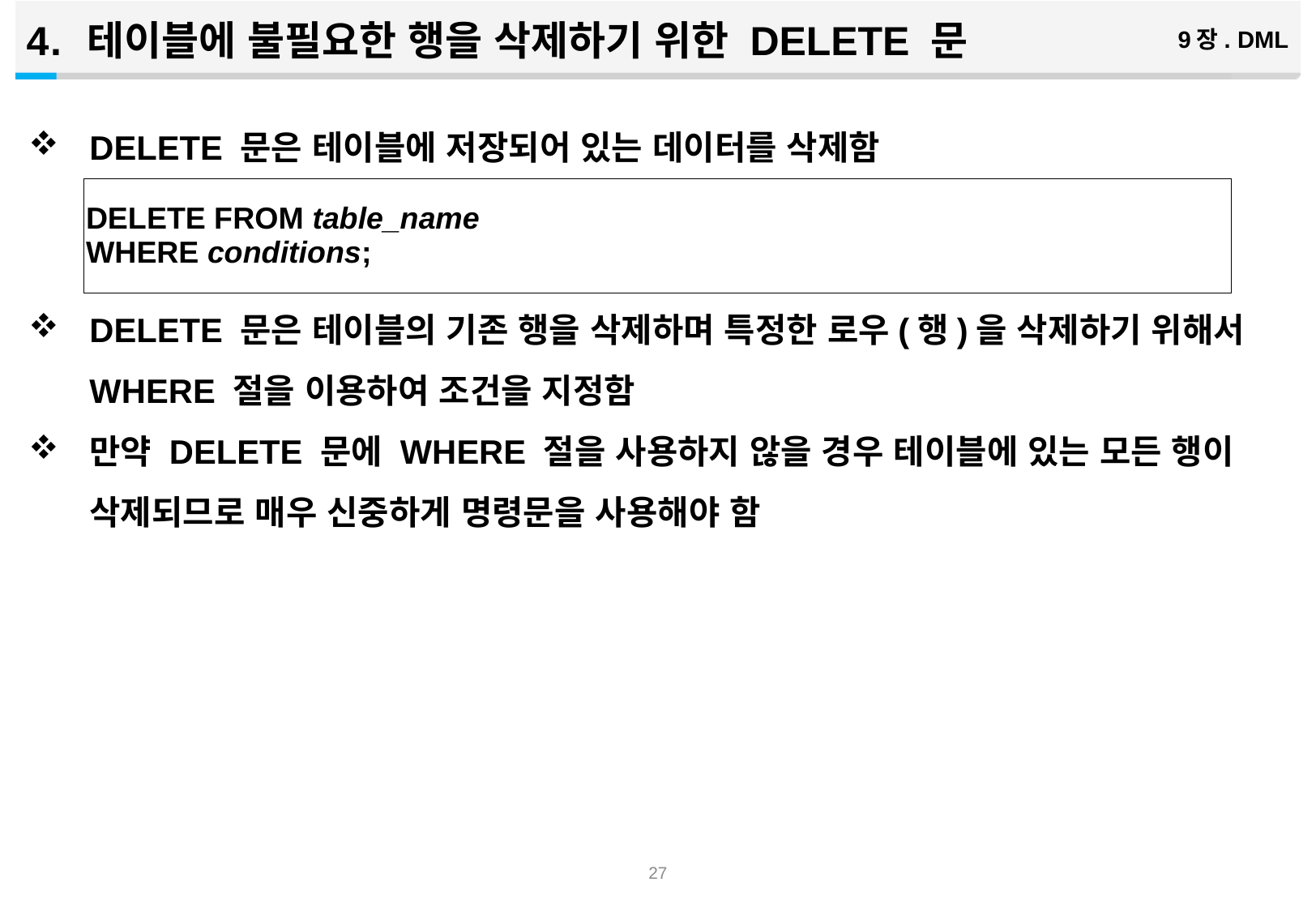

테이블에 불필요한 행을 삭제하기 위한 DELETE 문
9장. DML
DELETE 문은 테이블에 저장되어 있는 데이터를 삭제함

DELETE 문은 테이블의 기존 행을 삭제하며 특정한 로우(행)을 삭제하기 위해서 WHERE 절을 이용하여 조건을 지정함
만약 DELETE 문에 WHERE 절을 사용하지 않을 경우 테이블에 있는 모든 행이 삭제되므로 매우 신중하게 명령문을 사용해야 함
| DELETE FROM table\_name WHERE conditions; |
| --- |
27